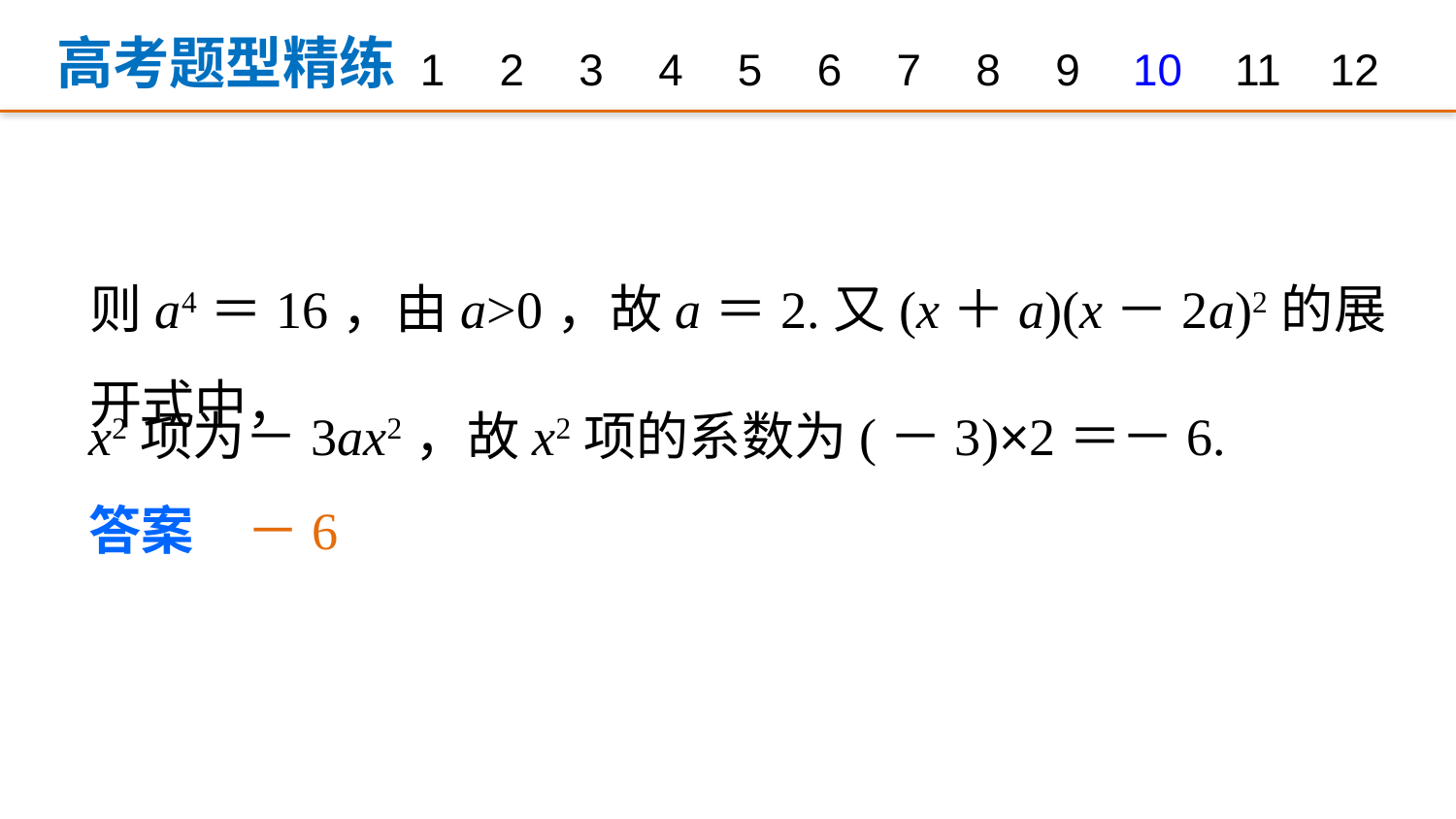

高考题型精练
1
2
3
4
5
6
7
8
9
12
10
11
则a4＝16，由a>0，故a＝2.又(x＋a)(x－2a)2的展开式中，
x2项为－3ax2，故x2项的系数为(－3)×2＝－6.
答案　－6